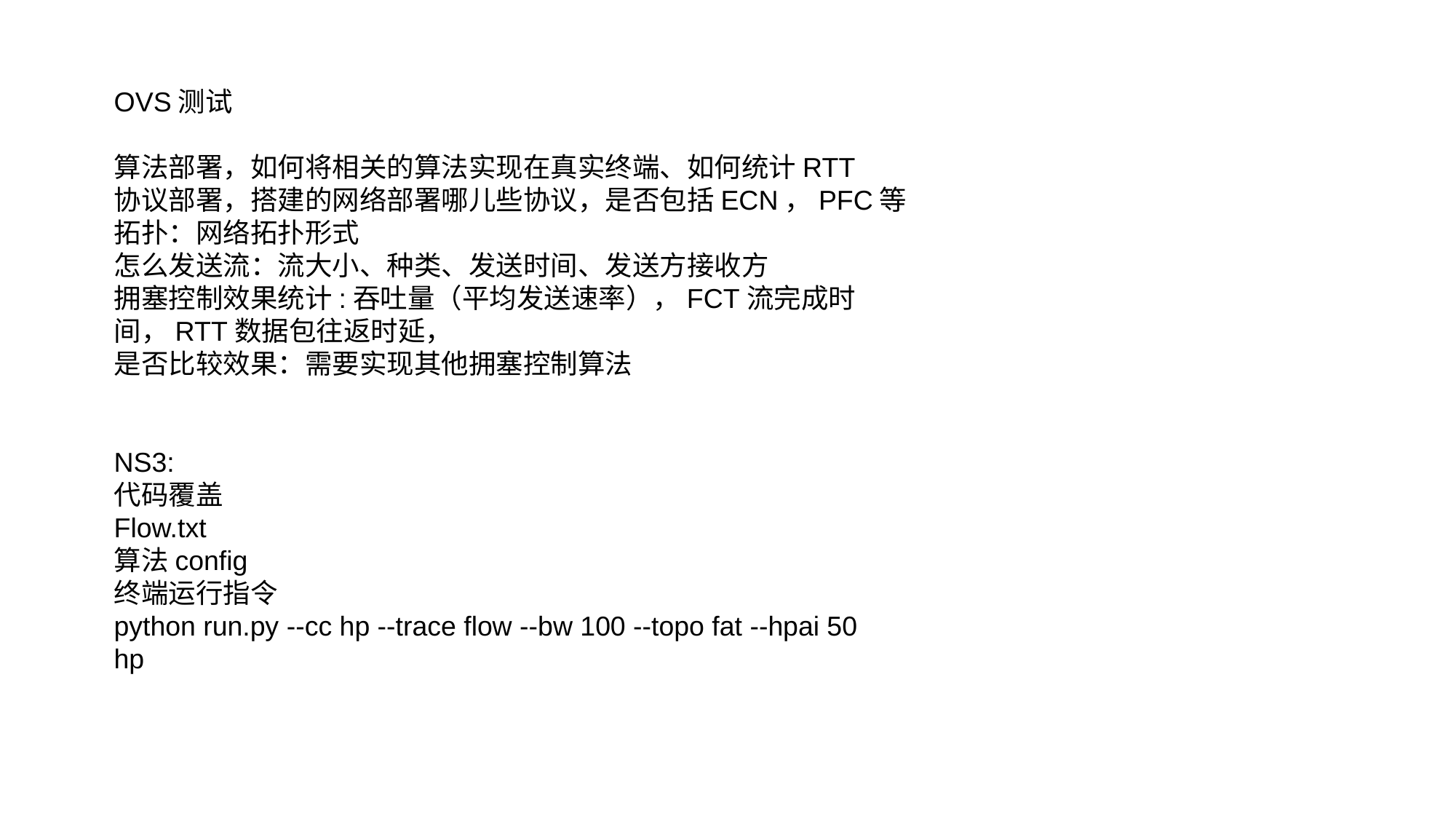

OVS测试

算法部署，如何将相关的算法实现在真实终端、如何统计RTT
协议部署，搭建的网络部署哪儿些协议，是否包括ECN，PFC等
拓扑：网络拓扑形式
怎么发送流：流大小、种类、发送时间、发送方接收方
拥塞控制效果统计:吞吐量（平均发送速率），FCT流完成时间，RTT数据包往返时延，
是否比较效果：需要实现其他拥塞控制算法

NS3:
代码覆盖
Flow.txt
算法config
终端运行指令
python run.py --cc hp --trace flow --bw 100 --topo fat --hpai 50
hp